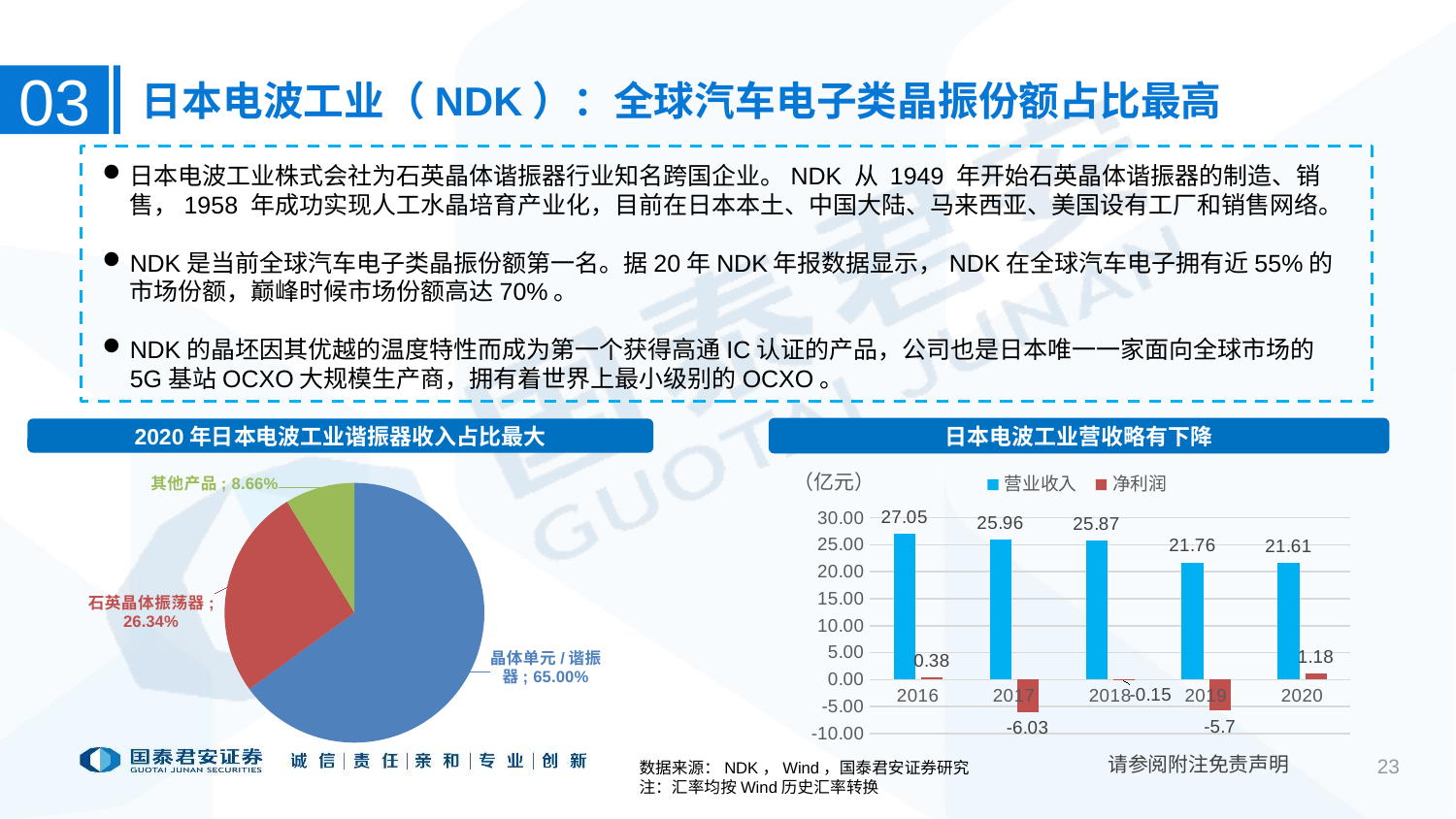

03

日本电波工业（NDK）：全球汽车电子类晶振份额占比最高

日本电波工业株式会社为石英晶体谐振器行业知名跨国企业。NDK 从 1949 年开始石英晶体谐振器的制造、销售，1958 年成功实现人工水晶培育产业化，目前在日本本土、中国大陆、马来西亚、美国设有工厂和销售网络。

NDK是当前全球汽车电子类晶振份额第一名。据20年NDK年报数据显示，NDK在全球汽车电子拥有近55%的市场份额，巅峰时候市场份额高达70%。

NDK的晶坯因其优越的温度特性而成为第一个获得高通IC认证的产品，公司也是日本唯一一家面向全球市场的5G基站OCXO大规模生产商，拥有着世界上最小级别的OCXO。
日本电波工业营收略有下降
2020年日本电波工业谐振器收入占比最大

### Chart

| Category |  |
|---|---|
| 晶体单元/谐振器 | 0.6499974485890697 |
| 石英晶体振荡器 | 0.2633566362198296 |
| 其他产品 | 0.08664591519110068 |

### Chart

| Category | 营业收入 | 净利润 |
|---|---|---|
| 2016 | 27.0479 | 0.38 |
| 2017 | 25.9607 | -6.03 |
| 2018 | 25.8673 | -0.15 |
| 2019 | 21.758708 | -5.7 |
| 2020 | 21.608203 | 1.18 |
（亿元）
数据来源：NDK，Wind，国泰君安证券研究
注：汇率均按Wind历史汇率转换